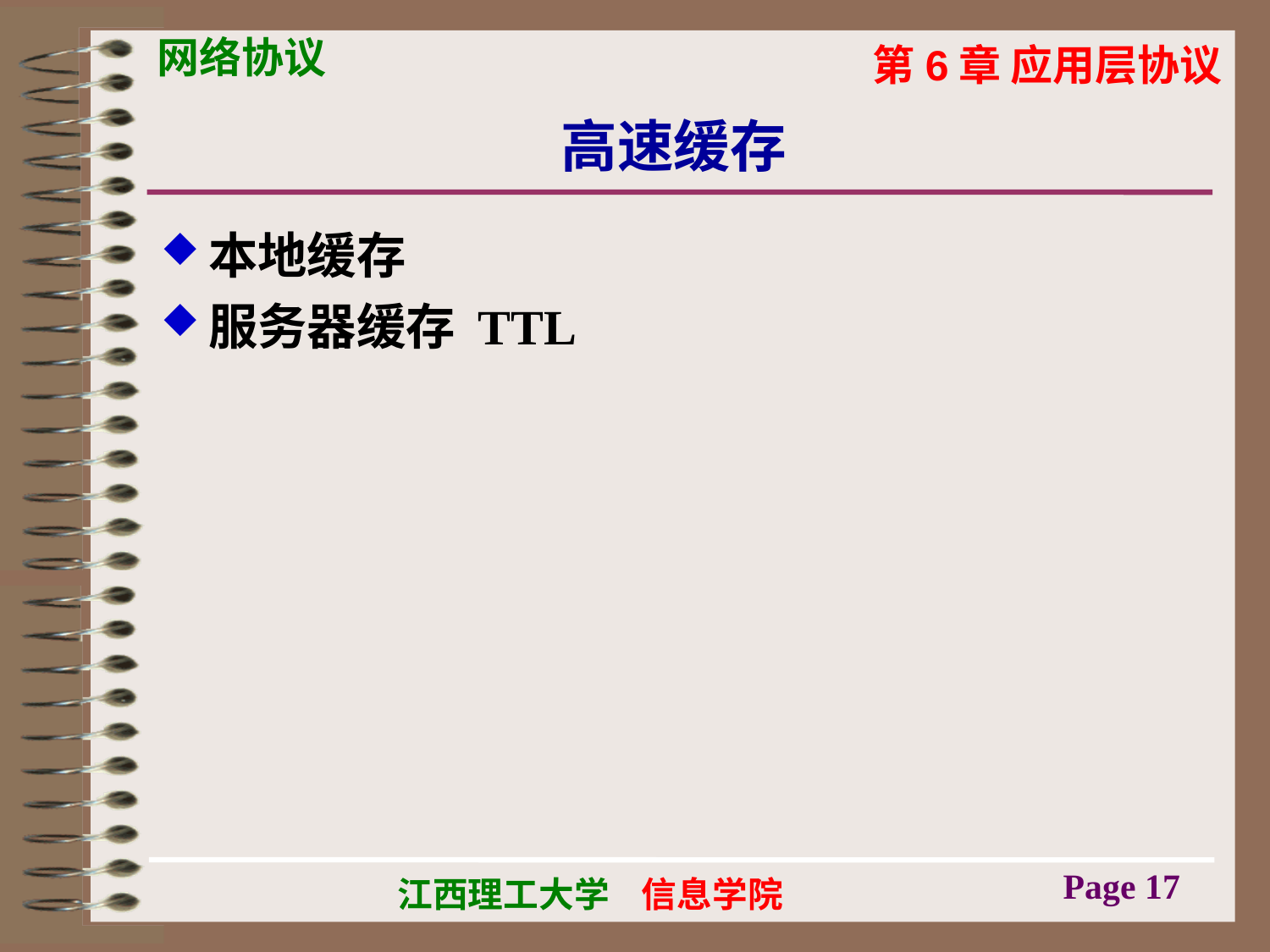

# 高速缓存
本地缓存
服务器缓存 TTL
Page 17